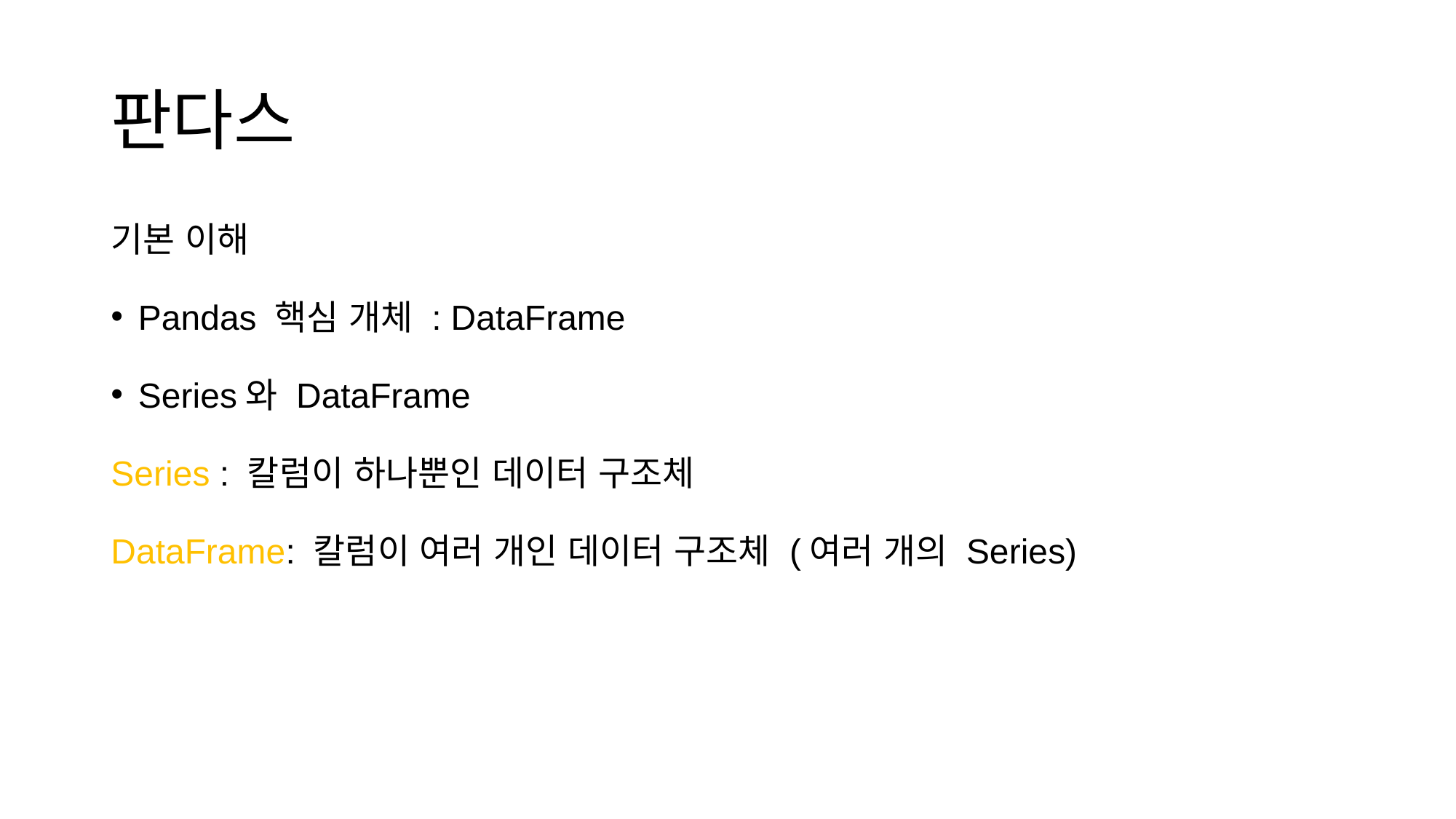

# 판다스
기본 이해
Pandas 핵심 개체 : DataFrame
Series와 DataFrame
Series : 칼럼이 하나뿐인 데이터 구조체
DataFrame: 칼럼이 여러 개인 데이터 구조체 (여러 개의 Series)